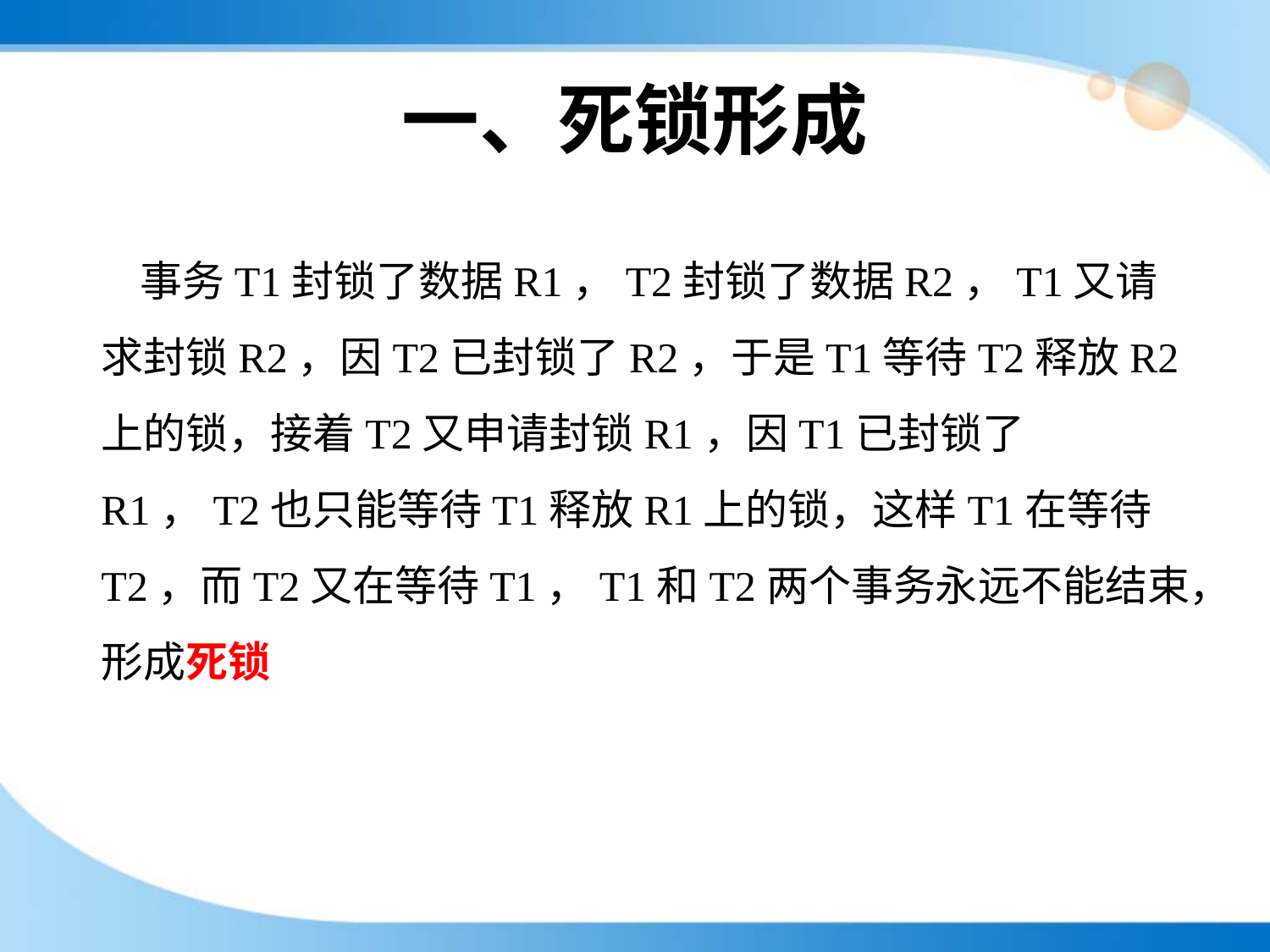

# 一、死锁形成
事务T1封锁了数据R1，T2封锁了数据R2，T1又请求封锁R2，因T2已封锁了R2，于是T1等待T2释放R2上的锁，接着T2又申请封锁R1，因T1已封锁了R1，T2也只能等待T1释放R1上的锁，这样T1在等待T2，而T2又在等待T1，T1和T2两个事务永远不能结束，形成死锁